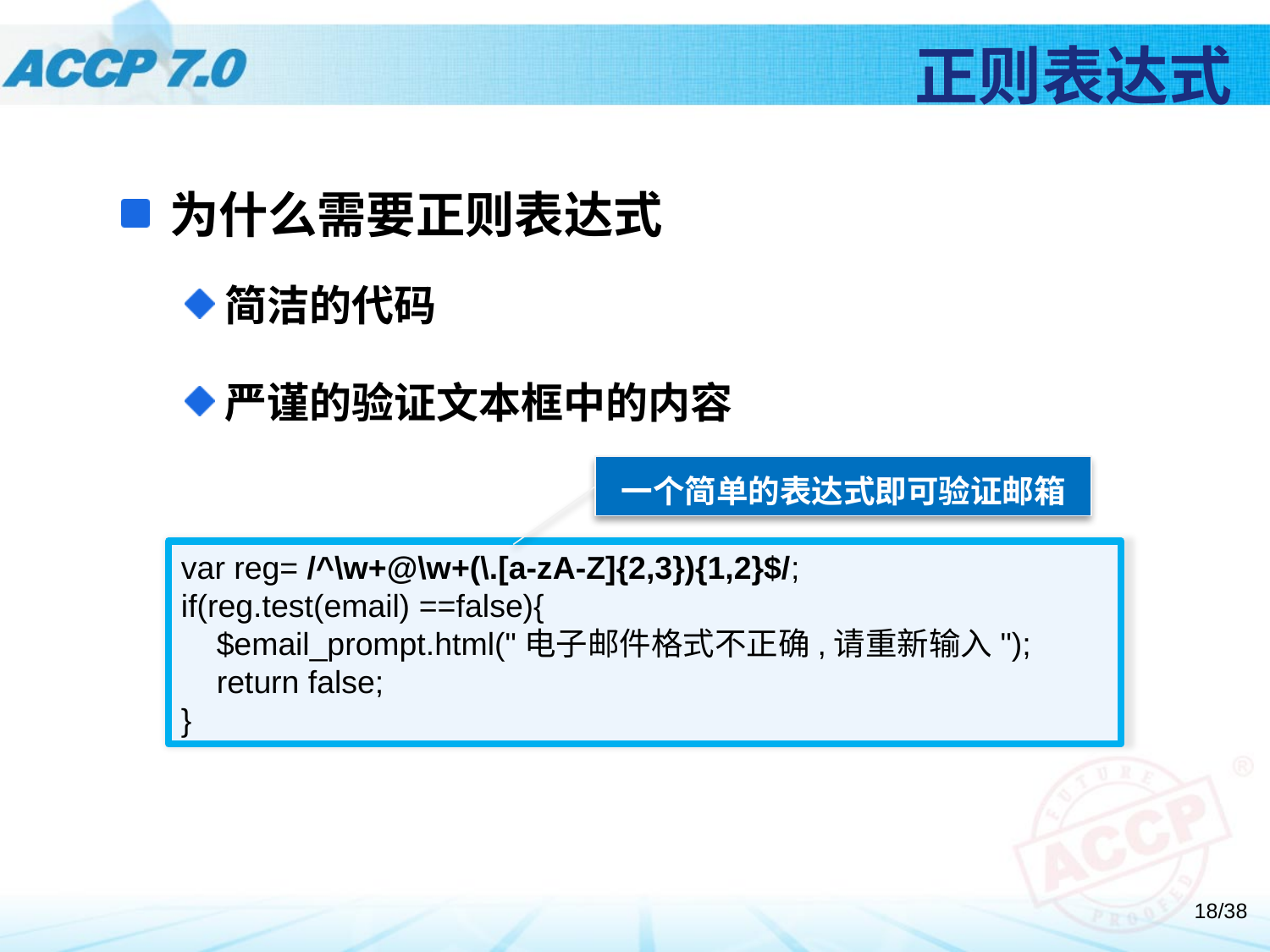

# 正则表达式
为什么需要正则表达式
简洁的代码
严谨的验证文本框中的内容
一个简单的表达式即可验证邮箱
var reg= /^\w+@\w+(\.[a-zA-Z]{2,3}){1,2}$/;
if(reg.test(email) ==false){
    $email_prompt.html("电子邮件格式不正确,请重新输入");
    return false;
}
18/38